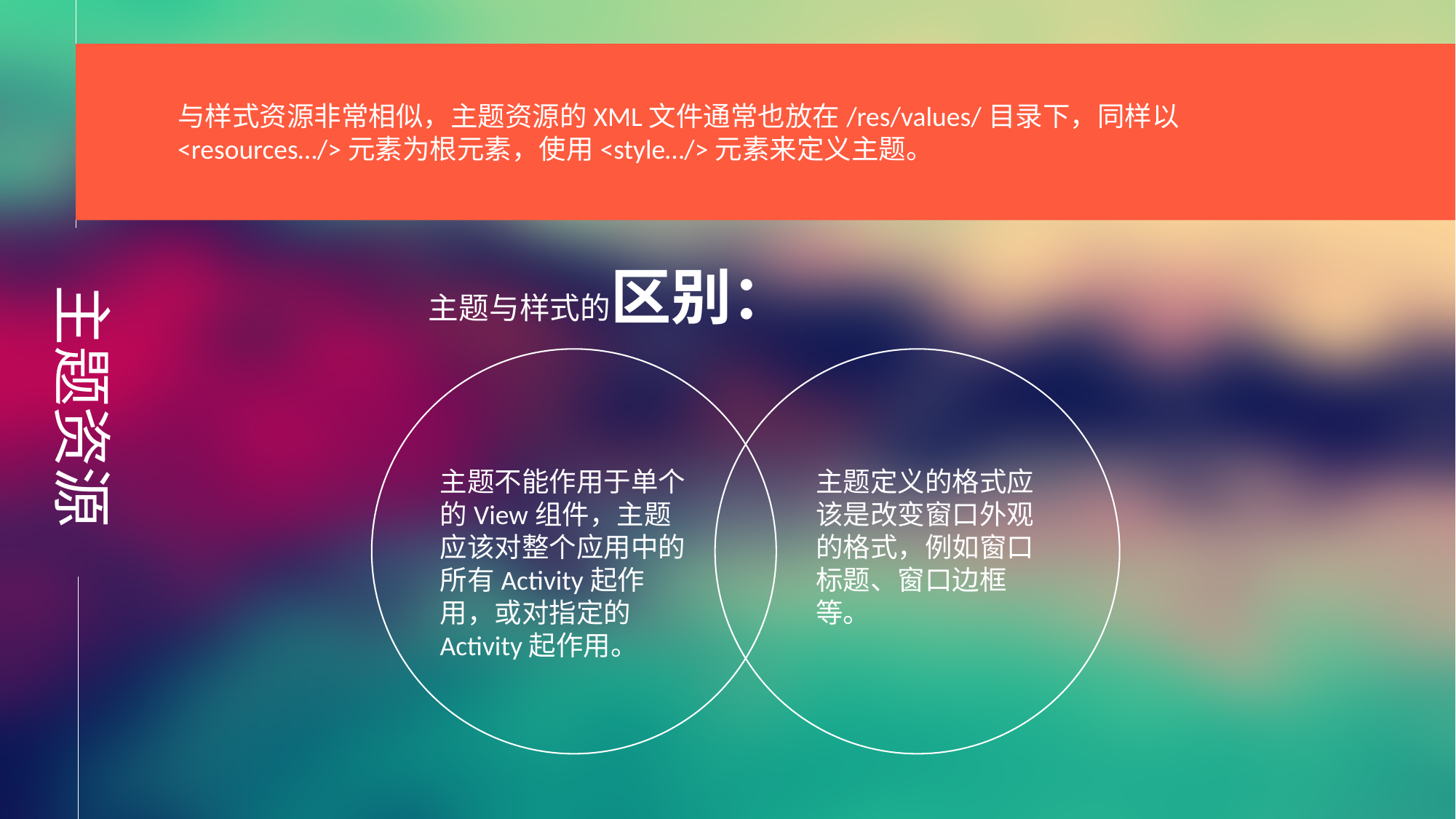

与样式资源非常相似，主题资源的XML文件通常也放在/res/values/目录下，同样以<resources…/>元素为根元素，使用<style…/>元素来定义主题。
主题与样式的区别：

主题不能作用于单个的View组件，主题应该对整个应用中的所有Activity起作用，或对指定的Activity起作用。
主题定义的格式应该是改变窗口外观的格式，例如窗口标题、窗口边框等。
主题资源